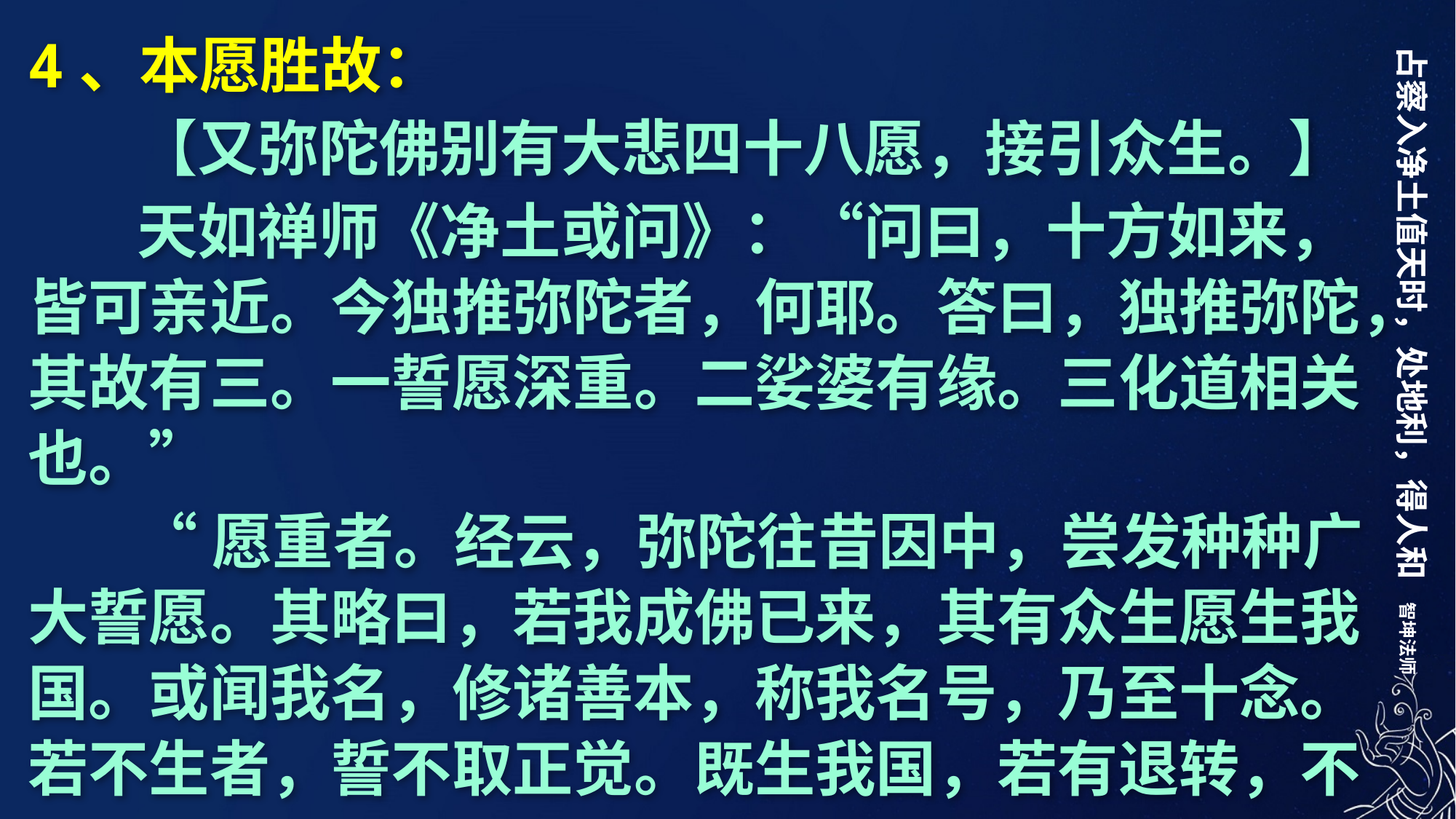

4、本愿胜故：
	【又弥陀佛别有大悲四十八愿，接引众生。】
	天如禅师《净土或问》：“问曰，十方如来，皆可亲近。今独推弥陀者，何耶。答曰，独推弥陀，其故有三。一誓愿深重。二娑婆有缘。三化道相关也。”
	“愿重者。经云，弥陀往昔因中，尝发种种广大誓愿。其略曰，若我成佛已来，其有众生愿生我国。或闻我名，修诸善本，称我名号，乃至十念。若不生者，誓不取正觉。既生我国，若有退转，不